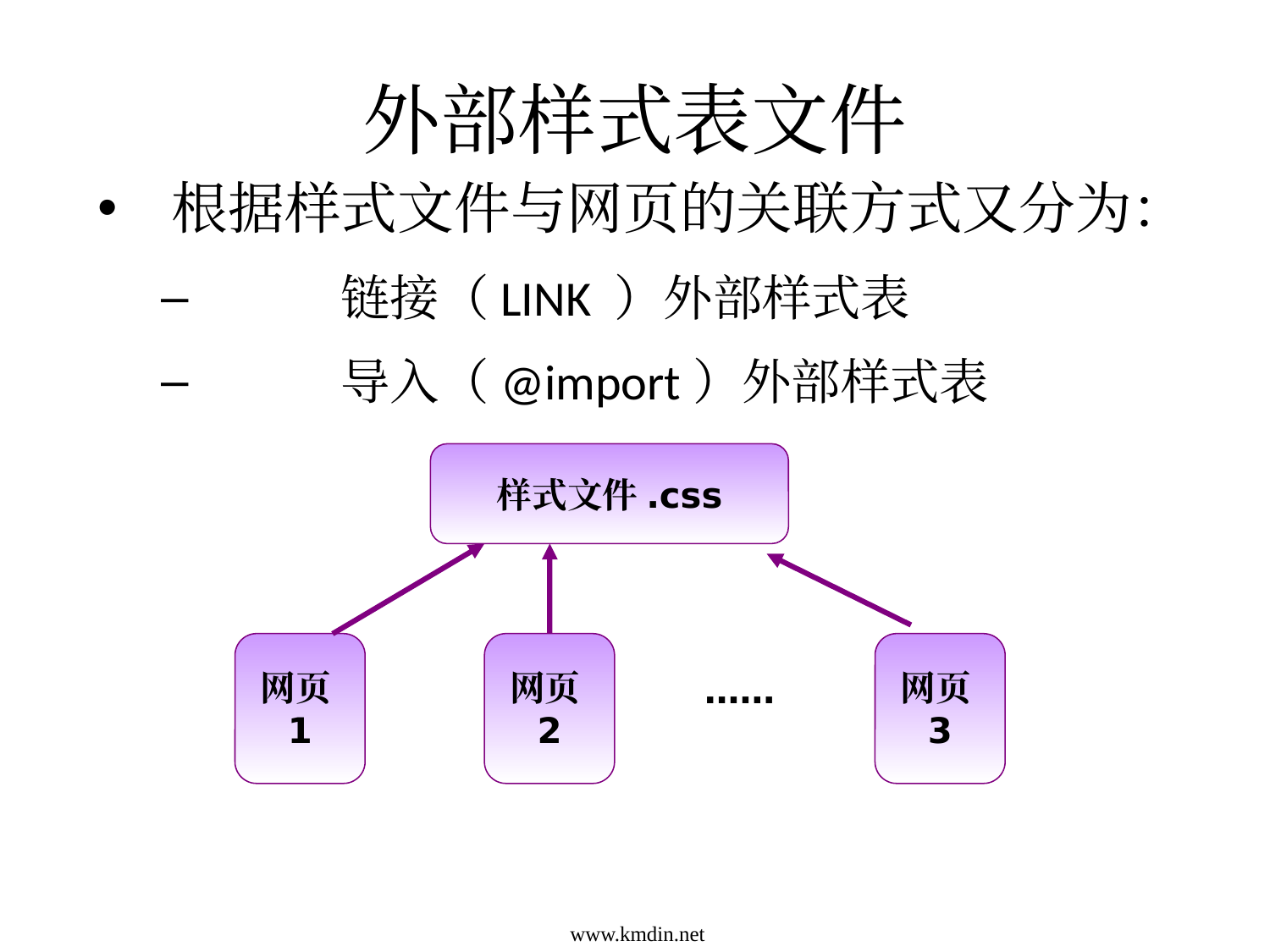

# 外部样式表文件
根据样式文件与网页的关联方式又分为：
	链接（LINK ）外部样式表
	导入（@import）外部样式表
样式文件.css

网页1
网页2
网页3
……